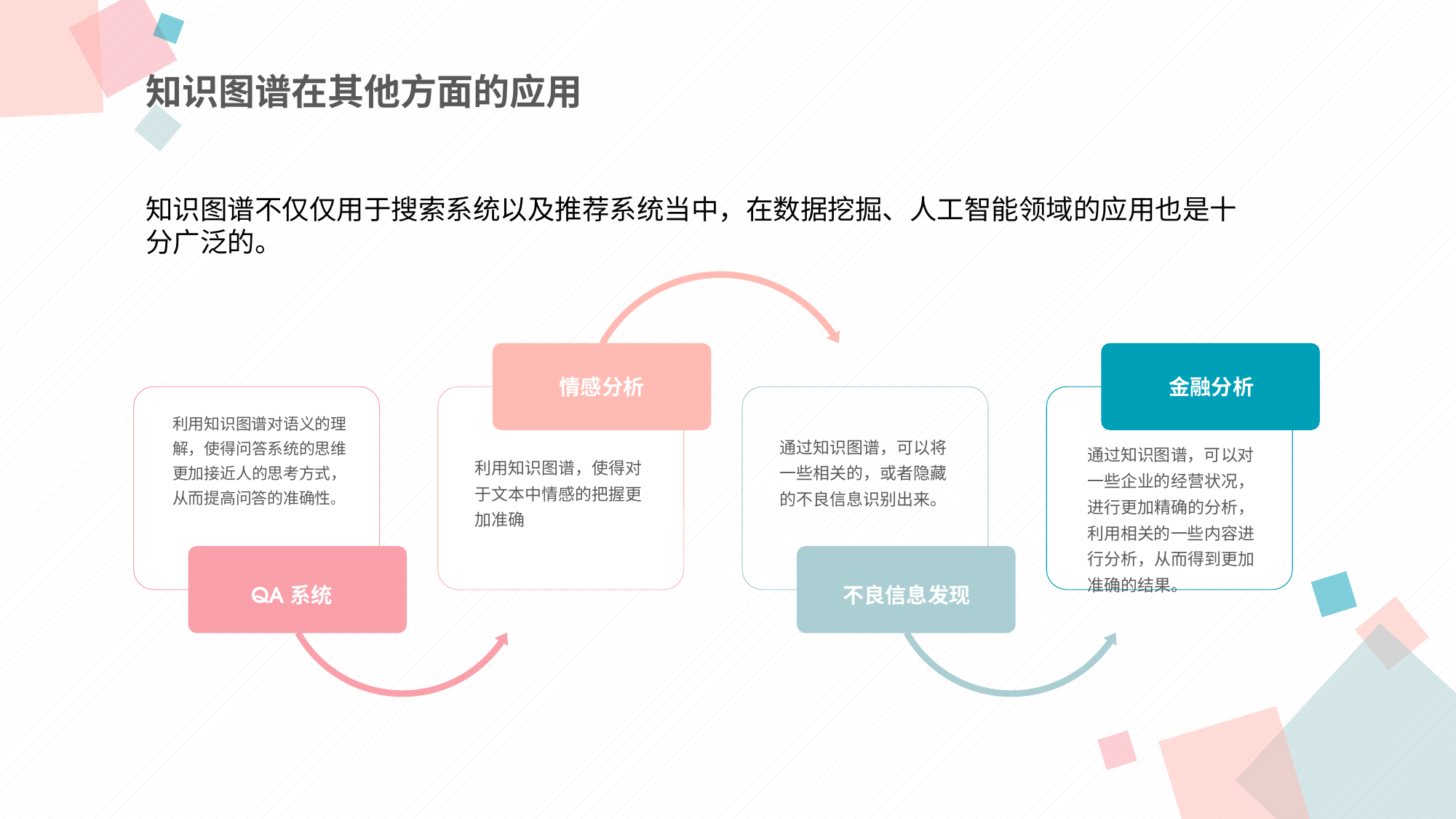

知识图谱在其他方面的应用
知识图谱不仅仅用于搜索系统以及推荐系统当中，在数据挖掘、人工智能领域的应用也是十分广泛的。

情感分析
金融分析

利用知识图谱对语义的理解，使得问答系统的思维更加接近人的思考方式，从而提高问答的准确性。
通过知识图谱，可以将一些相关的，或者隐藏的不良信息识别出来。
通过知识图谱，可以对一些企业的经营状况，进行更加精确的分析，利用相关的一些内容进行分析，从而得到更加准确的结果。

利用知识图谱，使得对于文本中情感的把握更加准确
点击此处添加标题
标题数字等都可以通过点击和重新输入进行更改，顶部“开始”面板中可以对字体、字号、颜色等进行修改。

QA系统
不良信息发现